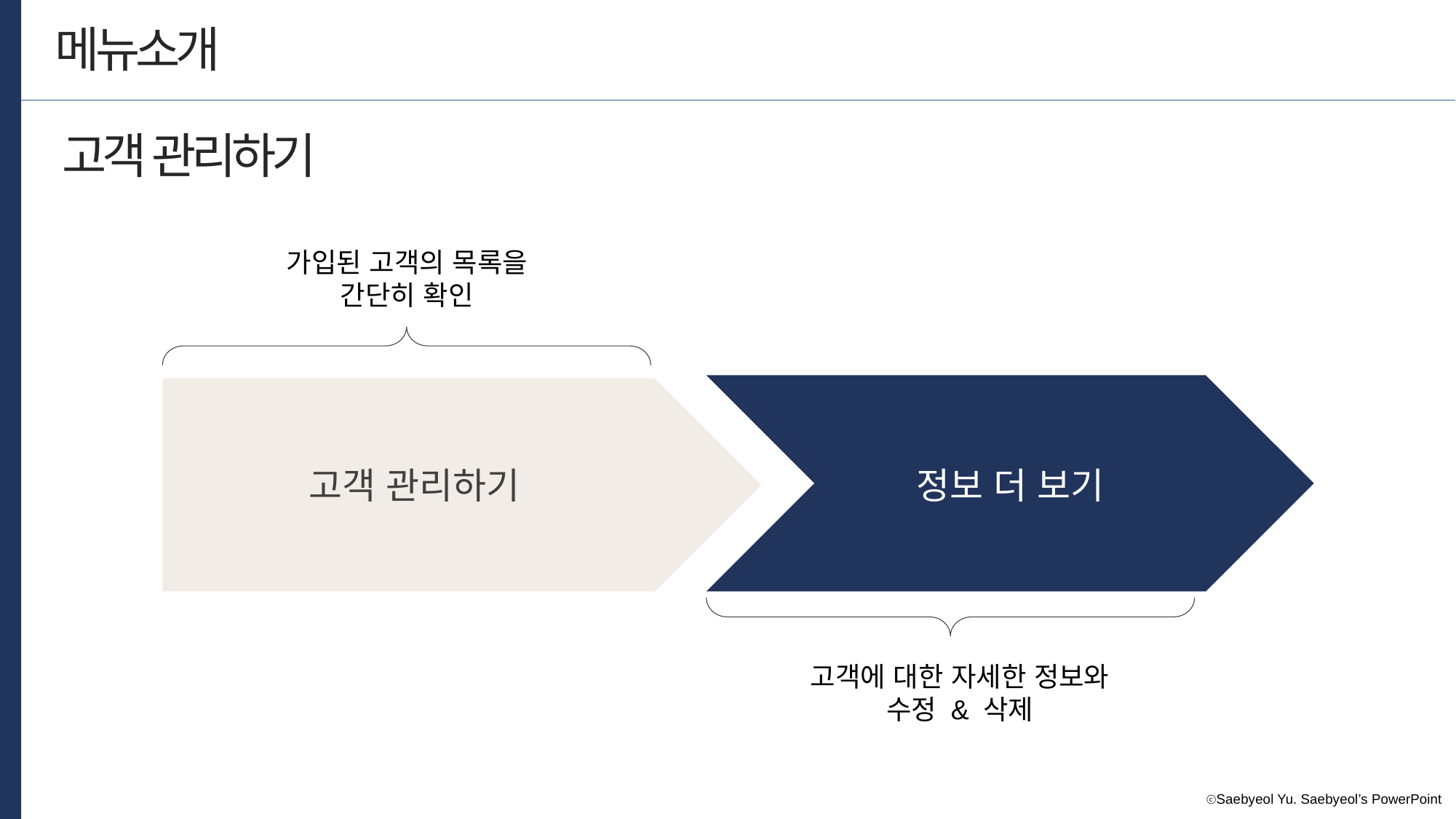

메뉴소개

고객 관리하기
가입된 고객의 목록을
간단히 확인

고객 관리하기
정보 더 보기
고객에 대한 자세한 정보와
수정 & 삭제